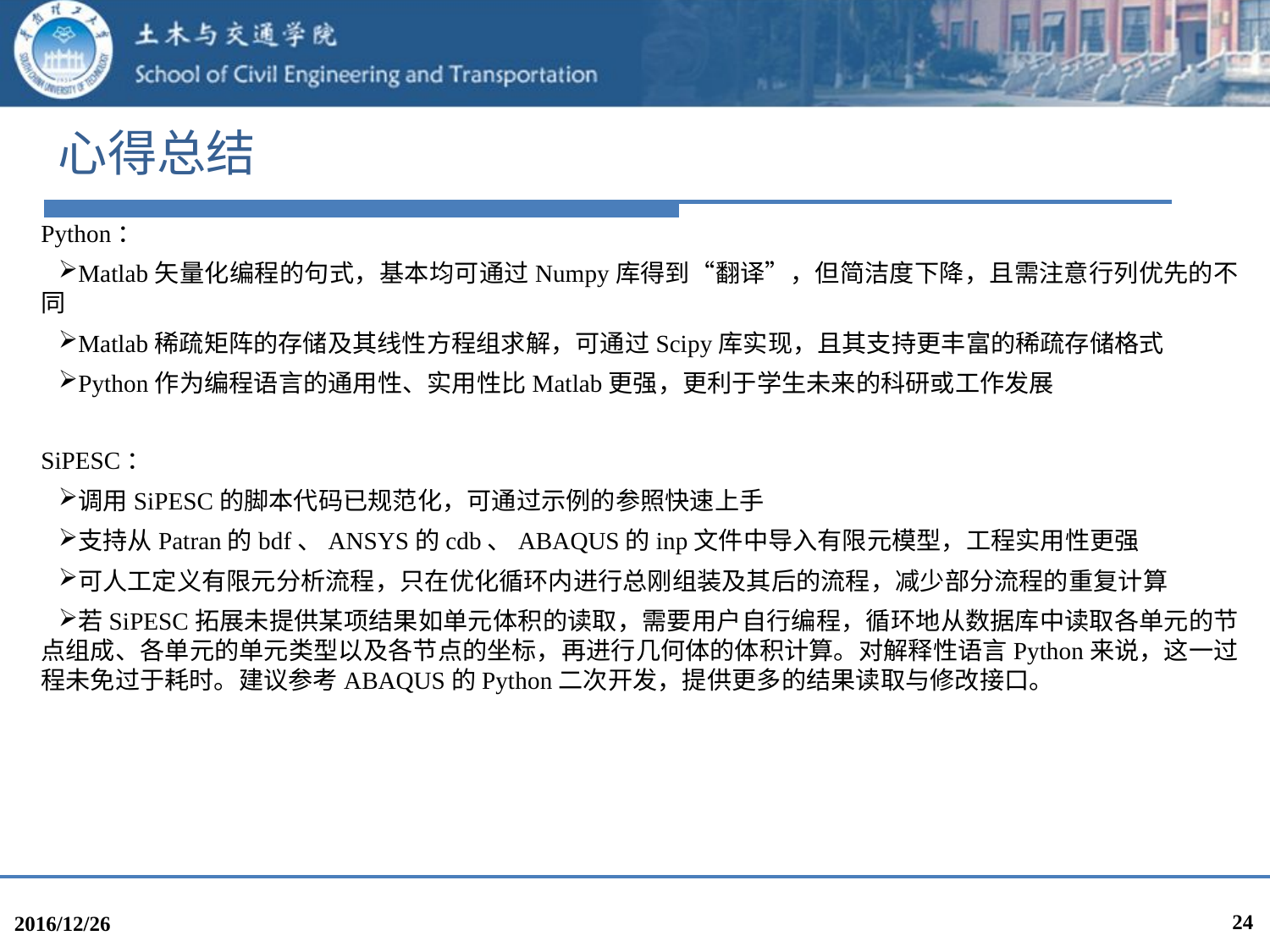

# 心得总结
Python：
Matlab矢量化编程的句式，基本均可通过Numpy库得到“翻译”，但简洁度下降，且需注意行列优先的不同
Matlab稀疏矩阵的存储及其线性方程组求解，可通过Scipy库实现，且其支持更丰富的稀疏存储格式
Python作为编程语言的通用性、实用性比Matlab更强，更利于学生未来的科研或工作发展

SiPESC：
调用SiPESC的脚本代码已规范化，可通过示例的参照快速上手
支持从Patran的bdf、ANSYS的cdb、ABAQUS的inp文件中导入有限元模型，工程实用性更强
可人工定义有限元分析流程，只在优化循环内进行总刚组装及其后的流程，减少部分流程的重复计算
若SiPESC拓展未提供某项结果如单元体积的读取，需要用户自行编程，循环地从数据库中读取各单元的节点组成、各单元的单元类型以及各节点的坐标，再进行几何体的体积计算。对解释性语言Python来说，这一过程未免过于耗时。建议参考ABAQUS的Python二次开发，提供更多的结果读取与修改接口。
24
2016/12/26